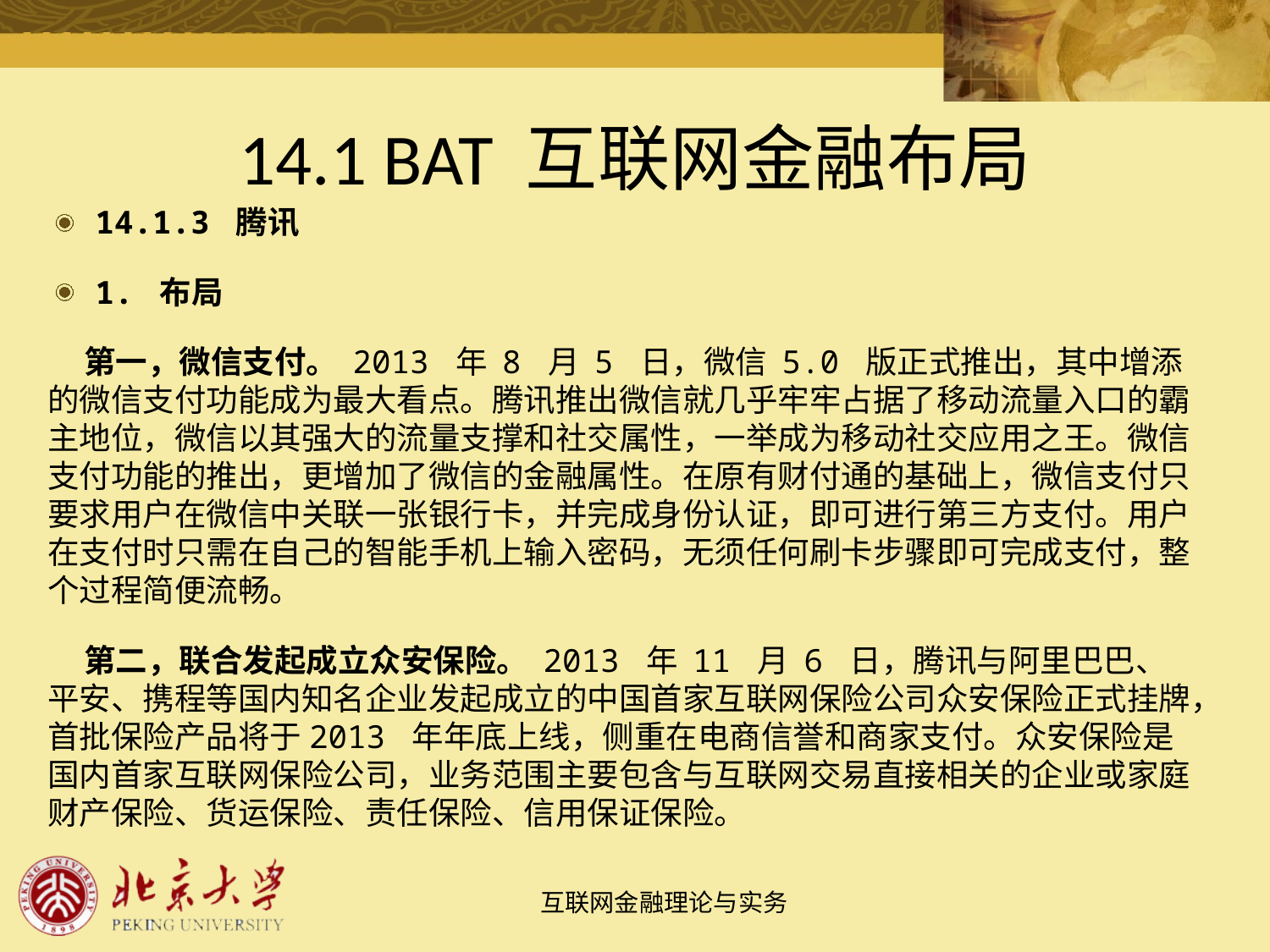

# 14.1 BAT 互联网金融布局
14.1.3 腾讯
1. 布局
    第一，微信支付。 2013 年 8 月 5 日，微信 5.0 版正式推出，其中增添的微信支付功能成为最大看点。腾讯推出微信就几乎牢牢占据了移动流量入口的霸主地位，微信以其强大的流量支撑和社交属性，一举成为移动社交应用之王。微信支付功能的推出，更增加了微信的金融属性。在原有财付通的基础上，微信支付只要求用户在微信中关联一张银行卡，并完成身份认证，即可进行第三方支付。用户在支付时只需在自己的智能手机上输入密码，无须任何刷卡步骤即可完成支付，整个过程简便流畅。
    第二，联合发起成立众安保险。 2013 年 11 月 6 日，腾讯与阿里巴巴、平安、携程等国内知名企业发起成立的中国首家互联网保险公司众安保险正式挂牌，首批保险产品将于2013 年年底上线，侧重在电商信誉和商家支付。众安保险是国内首家互联网保险公司，业务范围主要包含与互联网交易直接相关的企业或家庭财产保险、货运保险、责任保险、信用保证保险。